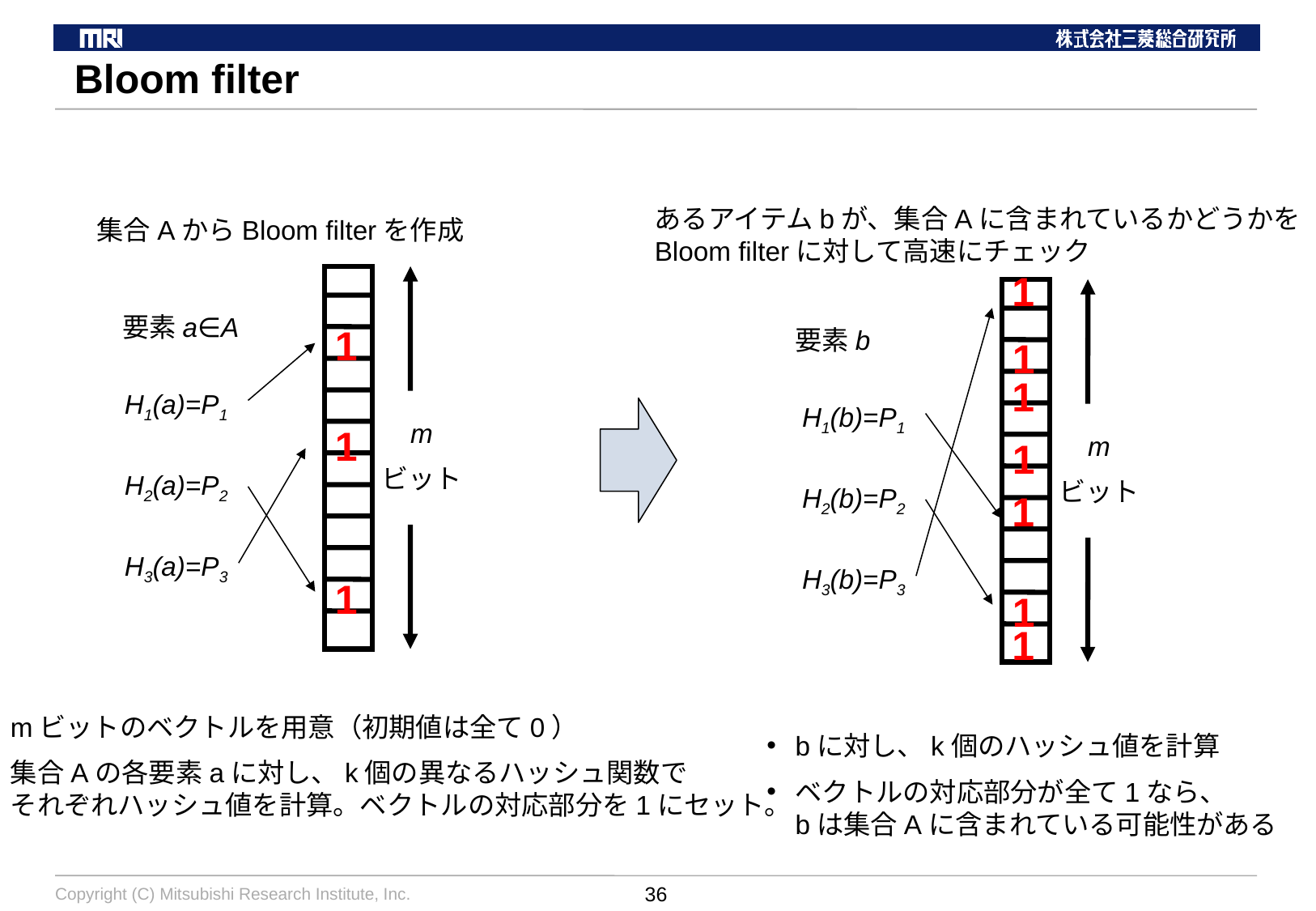

# Bloom filter
あるアイテムbが、集合Aに含まれているかどうかを
Bloom filterに対して高速にチェック
集合AからBloom filterを作成
1

要素a∈A

1
要素b

1

1

H1(a)=P1

H1(b)=P1

m
ビット

1

m
ビット
1

H2(a)=P2

H2(b)=P2
1

H3(a)=P3

H3(b)=P3

1

1

1

mビットのベクトルを用意（初期値は全て0）
集合Aの各要素aに対し、k個の異なるハッシュ関数で
それぞれハッシュ値を計算。ベクトルの対応部分を1にセット。
bに対し、k個のハッシュ値を計算
ベクトルの対応部分が全て1なら、
bは集合Aに含まれている可能性がある
Copyright (C) Mitsubishi Research Institute, Inc.
36